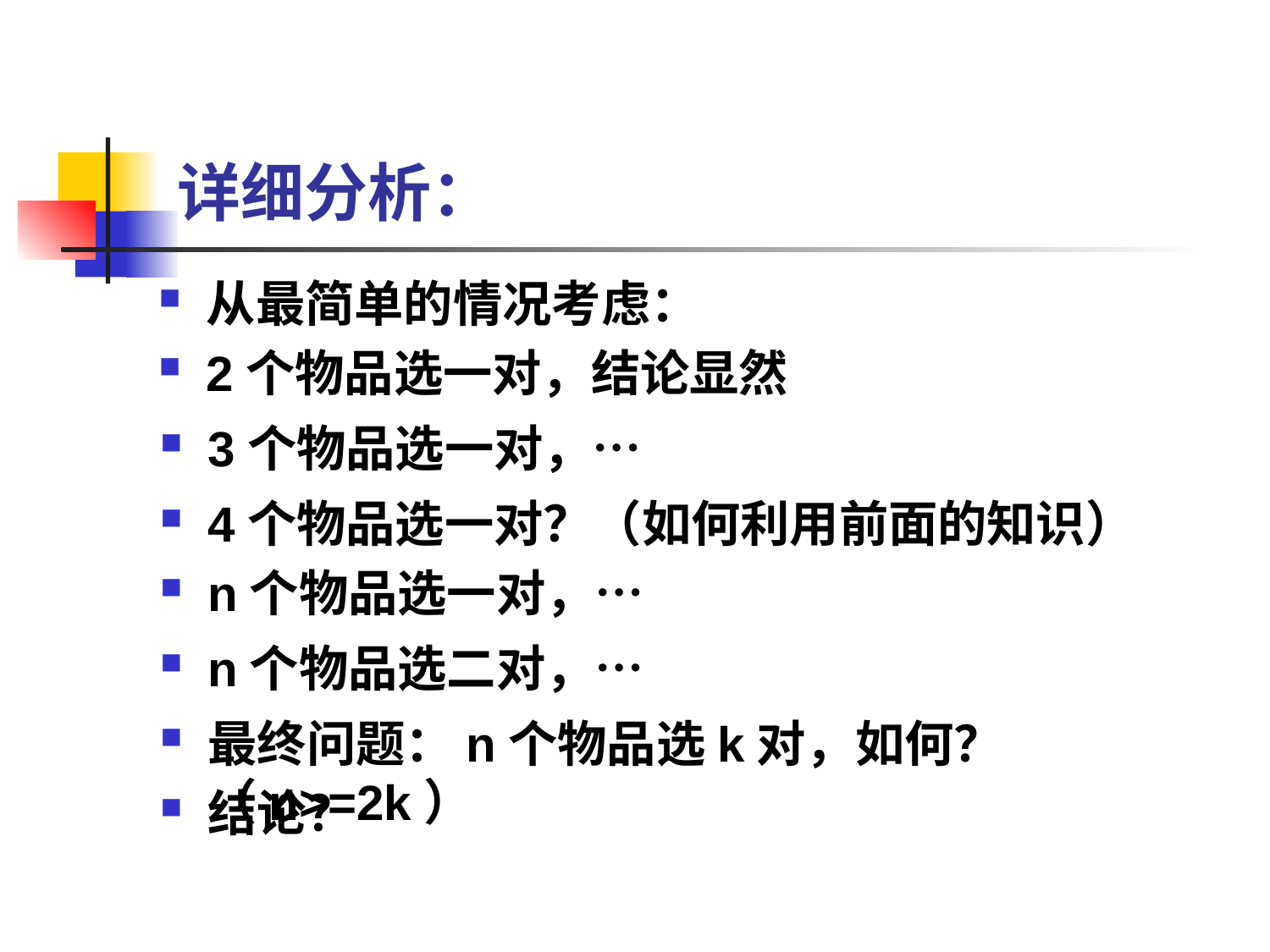

# 详细分析：
从最简单的情况考虑：
2个物品选一对，结论显然
3个物品选一对，…
4个物品选一对？（如何利用前面的知识）
n个物品选一对，…
n个物品选二对，…
最终问题：n个物品选k对，如何？（n>=2k）
结论？